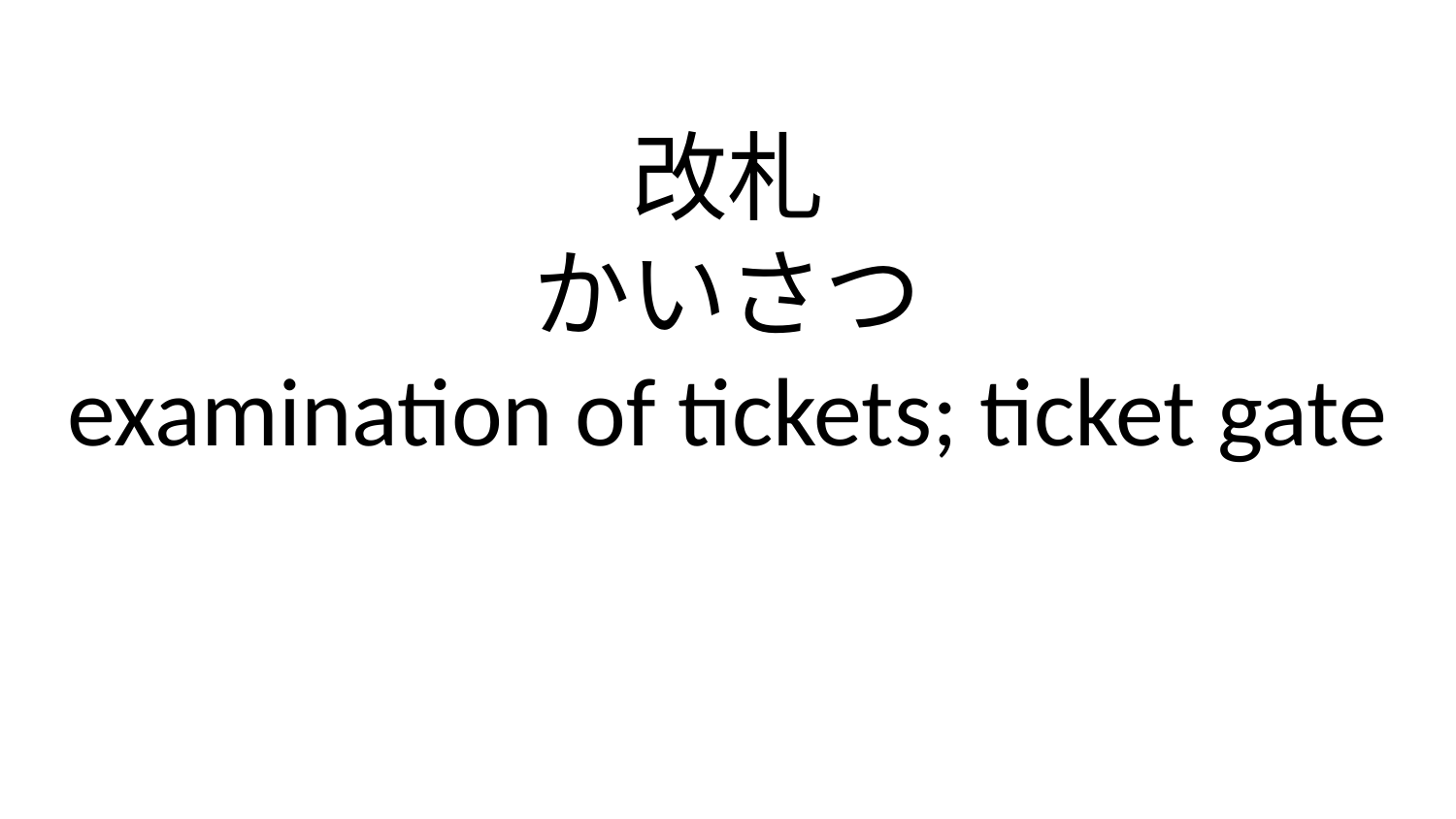

改札
かいさつ
examination of tickets; ticket gate